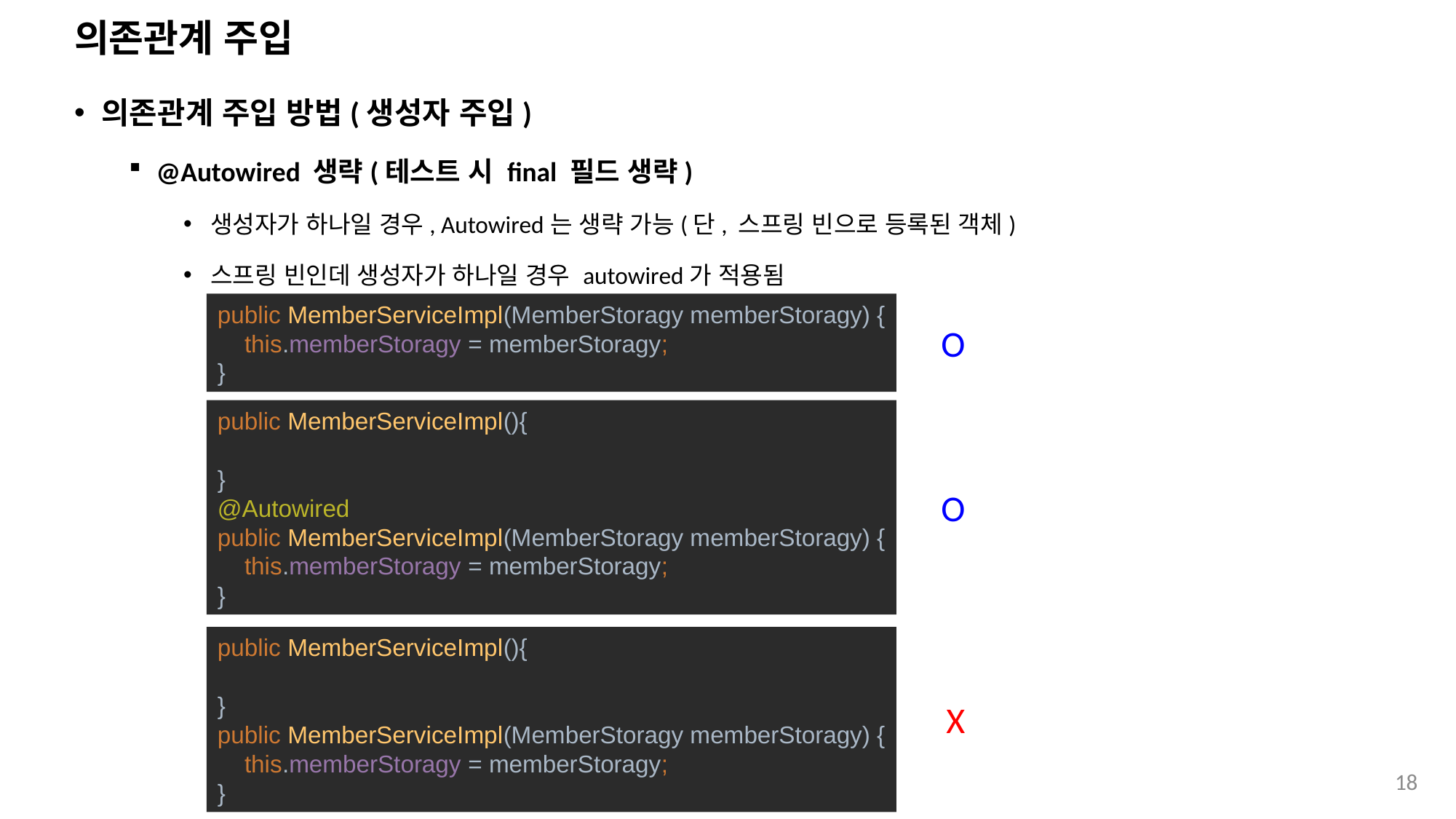

# 의존관계 주입
의존관계 주입 방법(생성자 주입)
@Autowired 생략(테스트 시 final 필드 생략)
생성자가 하나일 경우, Autowired는 생략 가능(단, 스프링 빈으로 등록된 객체)
스프링 빈인데 생성자가 하나일 경우 autowired가 적용됨

public MemberServiceImpl(MemberStoragy memberStoragy) {
    this.memberStoragy = memberStoragy;
}
O
public MemberServiceImpl(){
}
@Autowired
public MemberServiceImpl(MemberStoragy memberStoragy) {
    this.memberStoragy = memberStoragy;
}
O
public MemberServiceImpl(){
}
public MemberServiceImpl(MemberStoragy memberStoragy) {
    this.memberStoragy = memberStoragy;
}
X
18